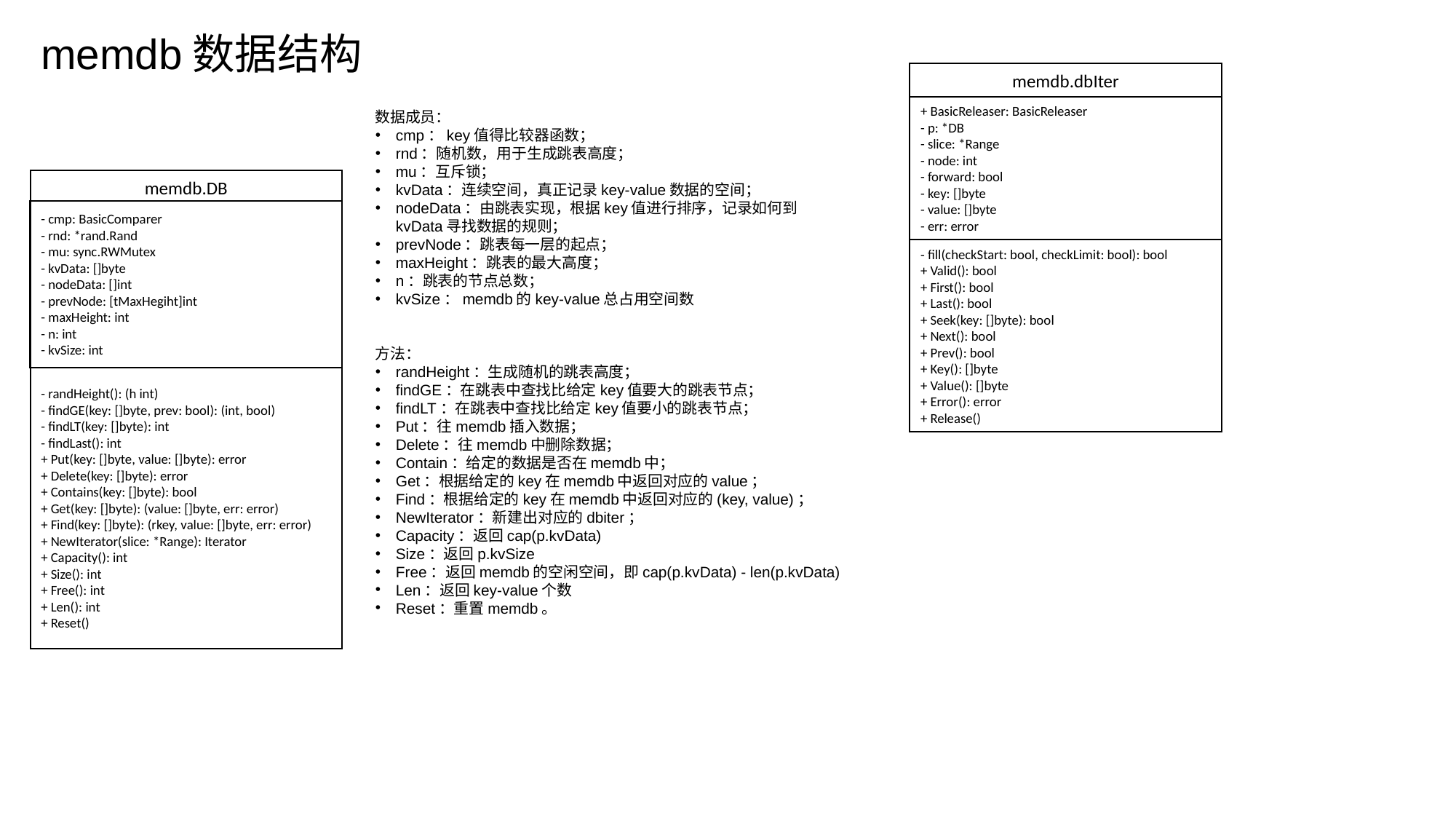

memdb数据结构
memdb.dbIter
+ BasicReleaser: BasicReleaser
- p: *DB
- slice: *Range
- node: int
- forward: bool
- key: []byte
- value: []byte
- err: error
- fill(checkStart: bool, checkLimit: bool): bool
+ Valid(): bool
+ First(): bool
+ Last(): bool
+ Seek(key: []byte): bool
+ Next(): bool
+ Prev(): bool
+ Key(): []byte
+ Value(): []byte
+ Error(): error
+ Release()
数据成员：
cmp：key值得比较器函数；
rnd：随机数，用于生成跳表高度；
mu：互斥锁；
kvData：连续空间，真正记录key-value数据的空间；
nodeData：由跳表实现，根据key值进行排序，记录如何到kvData寻找数据的规则；
prevNode：跳表每一层的起点；
maxHeight：跳表的最大高度；
n：跳表的节点总数；
kvSize：memdb的key-value总占用空间数

方法：
randHeight：生成随机的跳表高度；
findGE：在跳表中查找比给定key值要大的跳表节点；
findLT：在跳表中查找比给定key值要小的跳表节点；
Put：往memdb插入数据；
Delete：往memdb中删除数据；
Contain：给定的数据是否在memdb中；
Get：根据给定的key在memdb中返回对应的value；
Find：根据给定的key在memdb中返回对应的(key, value)；
NewIterator：新建出对应的dbiter；
Capacity：返回cap(p.kvData)
Size：返回p.kvSize
Free：返回memdb的空闲空间，即cap(p.kvData) - len(p.kvData)
Len：返回key-value个数
Reset：重置memdb。

memdb.DB
- cmp: BasicComparer
- rnd: *rand.Rand
- mu: sync.RWMutex
- kvData: []byte
- nodeData: []int
- prevNode: [tMaxHegiht]int
- maxHeight: int
- n: int
- kvSize: int
- randHeight(): (h int)
- findGE(key: []byte, prev: bool): (int, bool)
- findLT(key: []byte): int
- findLast(): int
+ Put(key: []byte, value: []byte): error
+ Delete(key: []byte): error
+ Contains(key: []byte): bool
+ Get(key: []byte): (value: []byte, err: error)
+ Find(key: []byte): (rkey, value: []byte, err: error)
+ NewIterator(slice: *Range): Iterator
+ Capacity(): int
+ Size(): int
+ Free(): int
+ Len(): int
+ Reset()